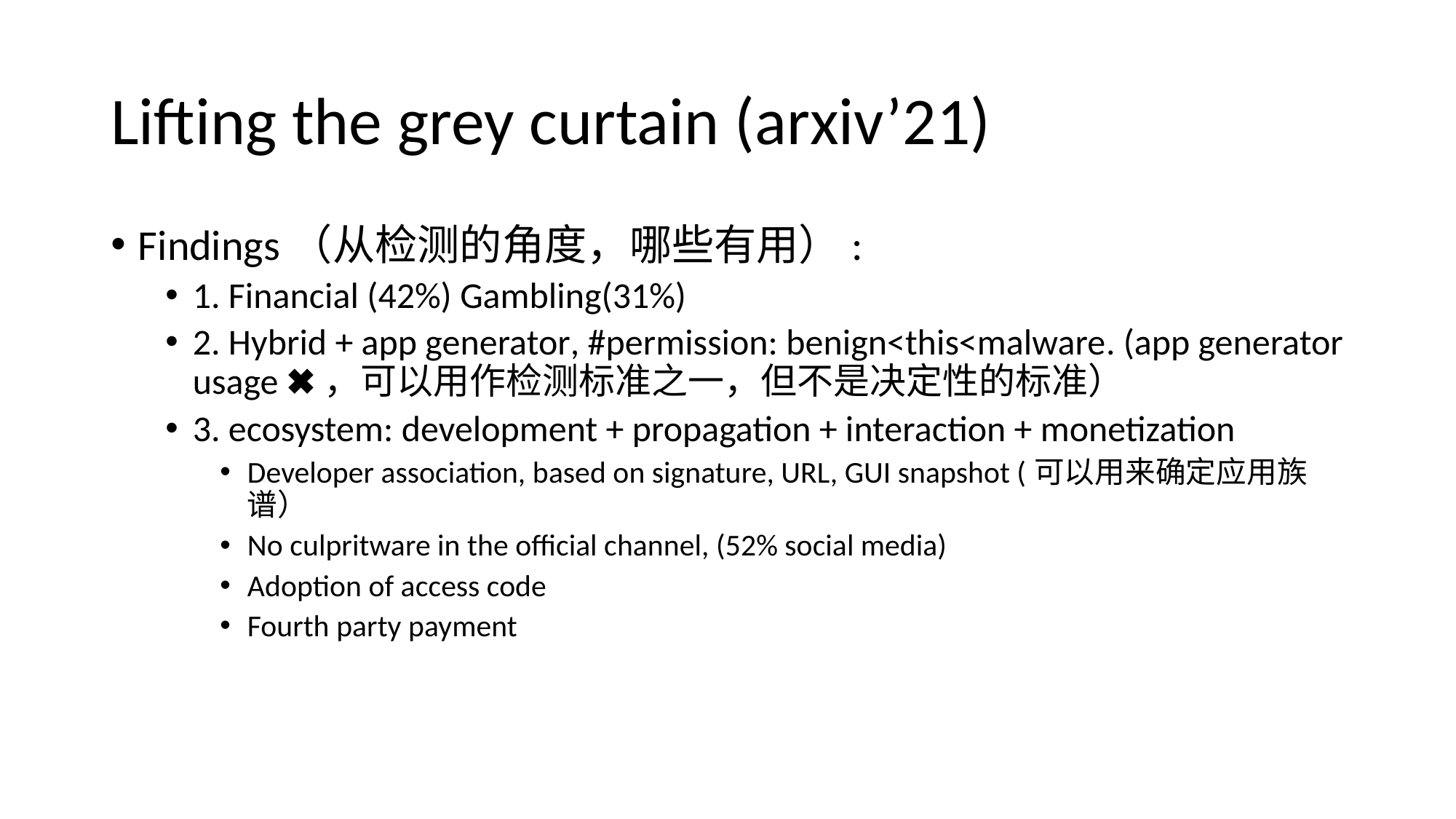

# Lifting the grey curtain (arxiv’21)
Findings（从检测的角度，哪些有用）:
1. Financial (42%) Gambling(31%)
2. Hybrid + app generator, #permission: benign<this<malware. (app generator usage ✖️，可以用作检测标准之一，但不是决定性的标准）
3. ecosystem: development + propagation + interaction + monetization
Developer association, based on signature, URL, GUI snapshot (可以用来确定应用族谱）
No culpritware in the official channel, (52% social media)
Adoption of access code
Fourth party payment